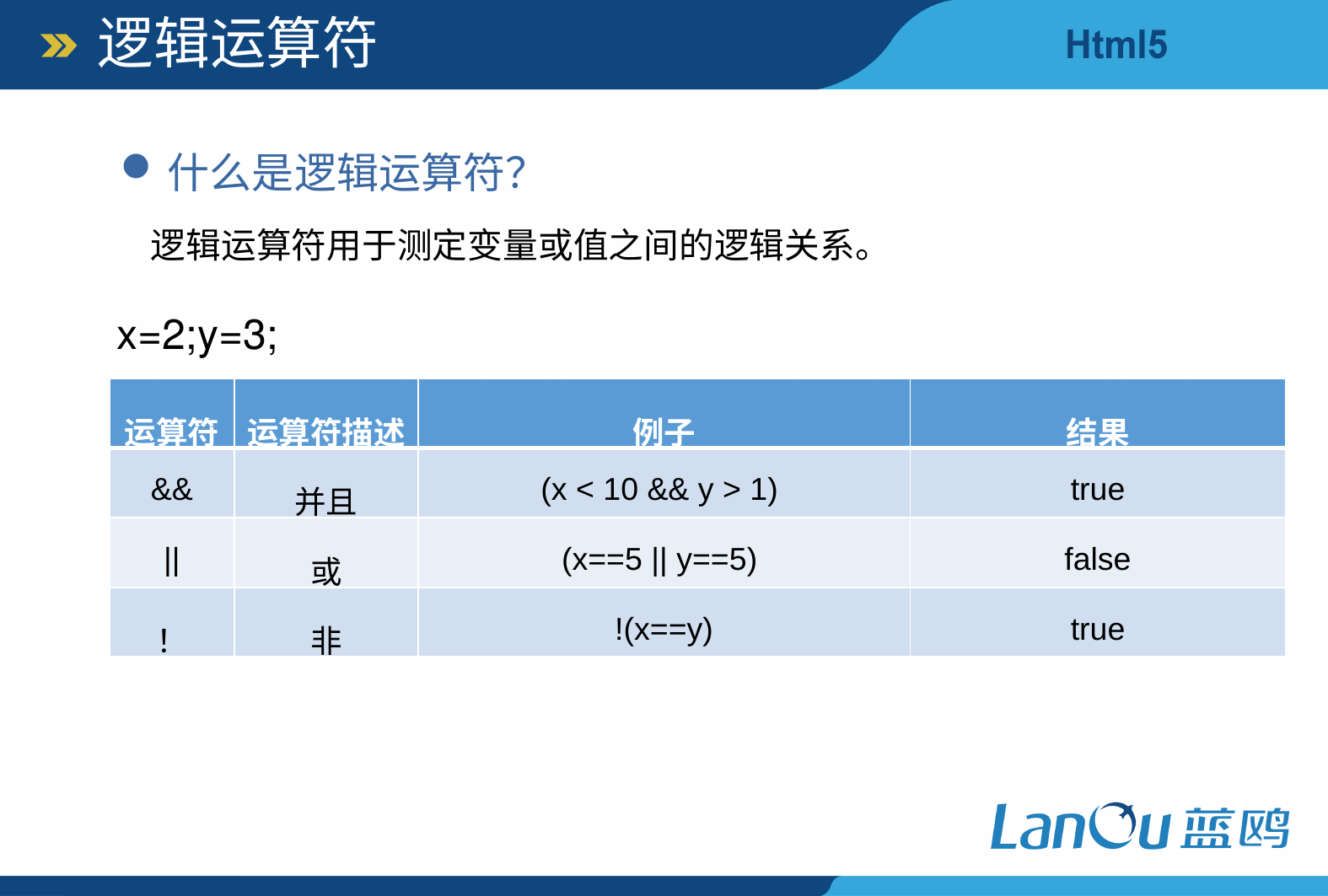

逻辑运算符
什么是逻辑运算符？
逻辑运算符用于测定变量或值之间的逻辑关系。
x=2;y=3;
| 运算符 | 运算符描述 | 例子 | 结果 |
| --- | --- | --- | --- |
| && | 并且 | (x < 10 && y > 1) | true |
| || | 或 | (x==5 || y==5) | false |
| ！ | 非 | !(x==y) | true |